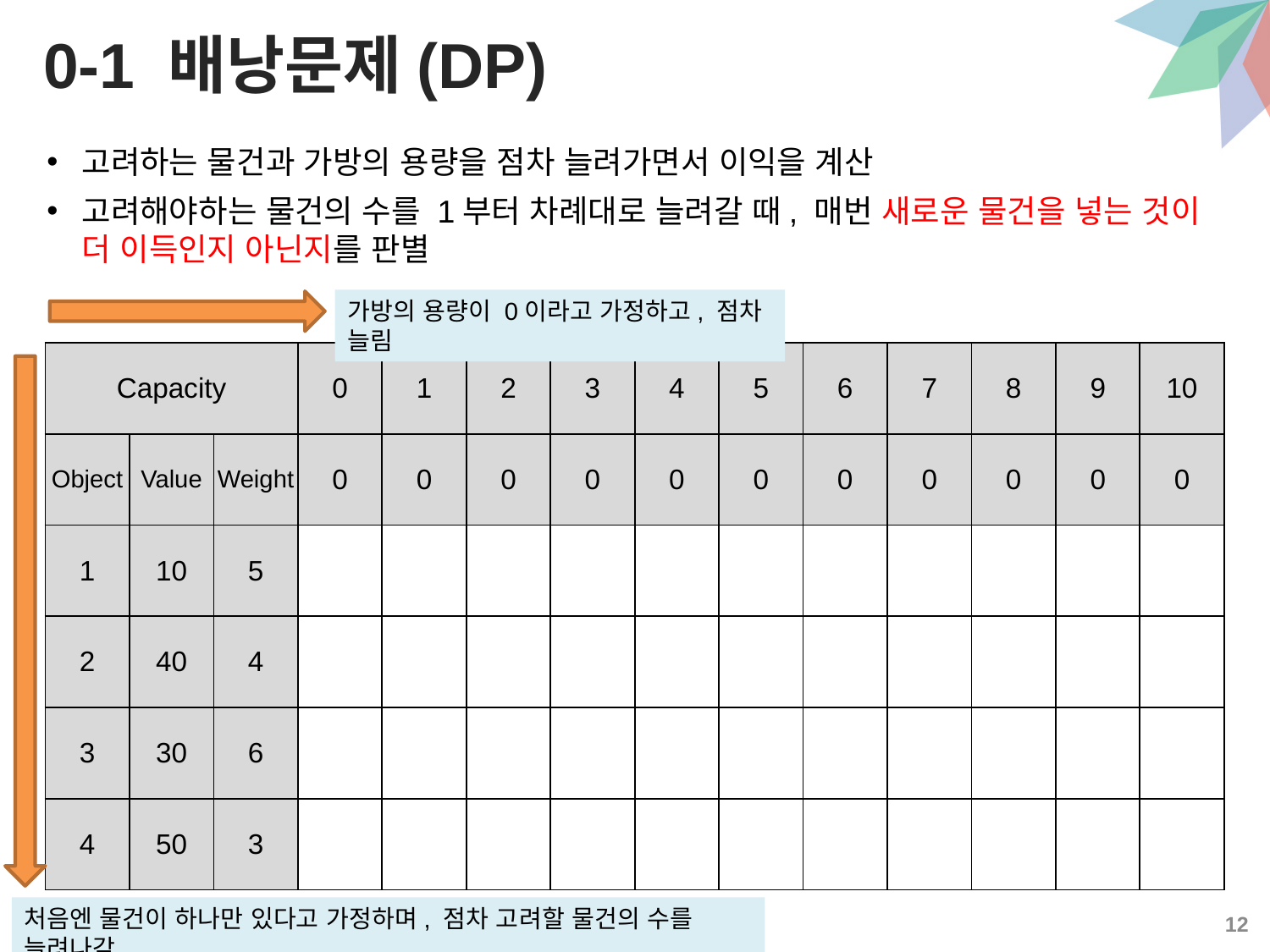

# 0-1 배낭문제(DP)
고려하는 물건과 가방의 용량을 점차 늘려가면서 이익을 계산
고려해야하는 물건의 수를 1부터 차례대로 늘려갈 때, 매번 새로운 물건을 넣는 것이 더 이득인지 아닌지를 판별

가방의 용량이 0이라고 가정하고, 점차 늘림
| Capacity |  |  | 0 | 1 | 2 | 3 | 4 | 5 | 6 | 7 | 8 | 9 | 10 |
| --- | --- | --- | --- | --- | --- | --- | --- | --- | --- | --- | --- | --- | --- |
| Object | Value | Weight | 0 | 0 | 0 | 0 | 0 | 0 | 0 | 0 | 0 | 0 | 0 |
| 1 | 10 | 5 |  |  |  |  |  |  |  |  |  |  |  |
| 2 | 40 | 4 |  |  |  |  |  |  |  |  |  |  |  |
| 3 | 30 | 6 |  |  |  |  |  |  |  |  |  |  |  |
| 4 | 50 | 3 |  |  |  |  |  |  |  |  |  |  |  |

처음엔 물건이 하나만 있다고 가정하며, 점차 고려할 물건의 수를 늘려나감
12